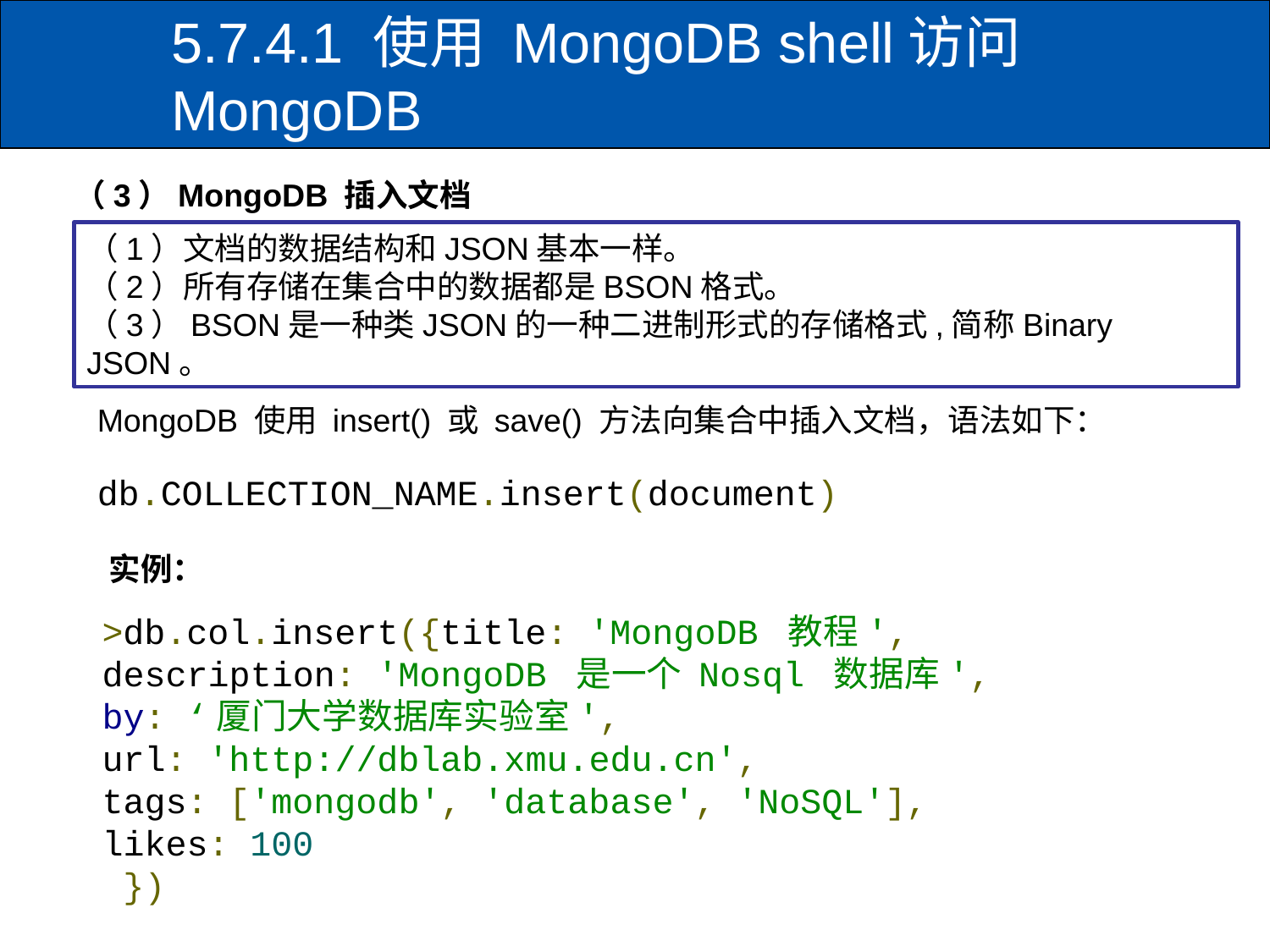

5.7.4.1 使用 MongoDB shell访问MongoDB
（3）MongoDB 插入文档
（1）文档的数据结构和JSON基本一样。
（2）所有存储在集合中的数据都是BSON格式。
（3）BSON是一种类JSON的一种二进制形式的存储格式,简称Binary JSON。
MongoDB 使用 insert() 或 save() 方法向集合中插入文档，语法如下：
db.COLLECTION_NAME.insert(document)
实例：
>db.col.insert({title: 'MongoDB 教程',
description: 'MongoDB 是一个 Nosql 数据库',
by: ‘厦门大学数据库实验室',
url: 'http://dblab.xmu.edu.cn',
tags: ['mongodb', 'database', 'NoSQL'],
likes: 100
 })